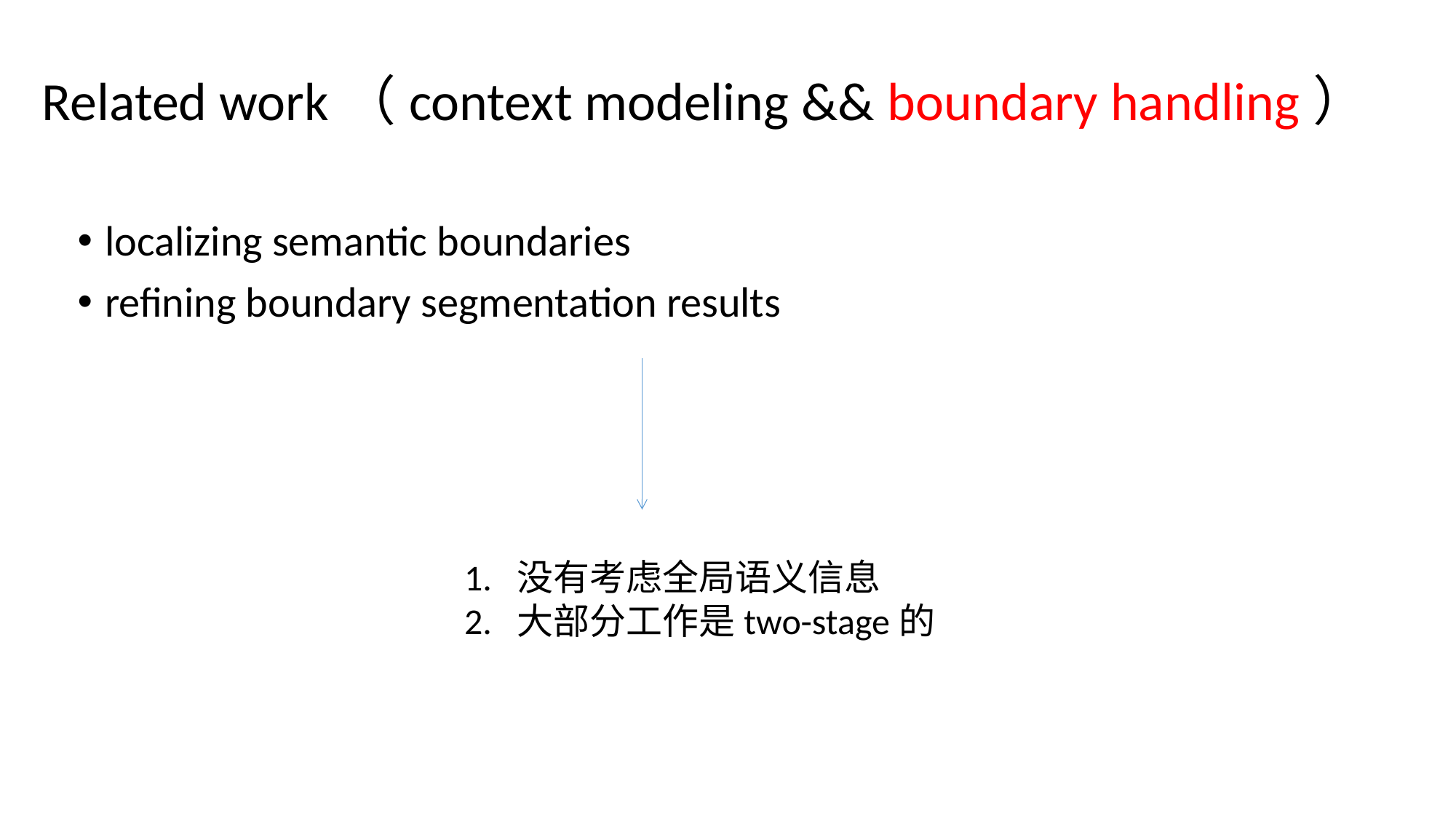

# Related work（context modeling && boundary handling）
localizing semantic boundaries
refining boundary segmentation results

1.  没有考虑全局语义信息
2.  大部分工作是two-stage的